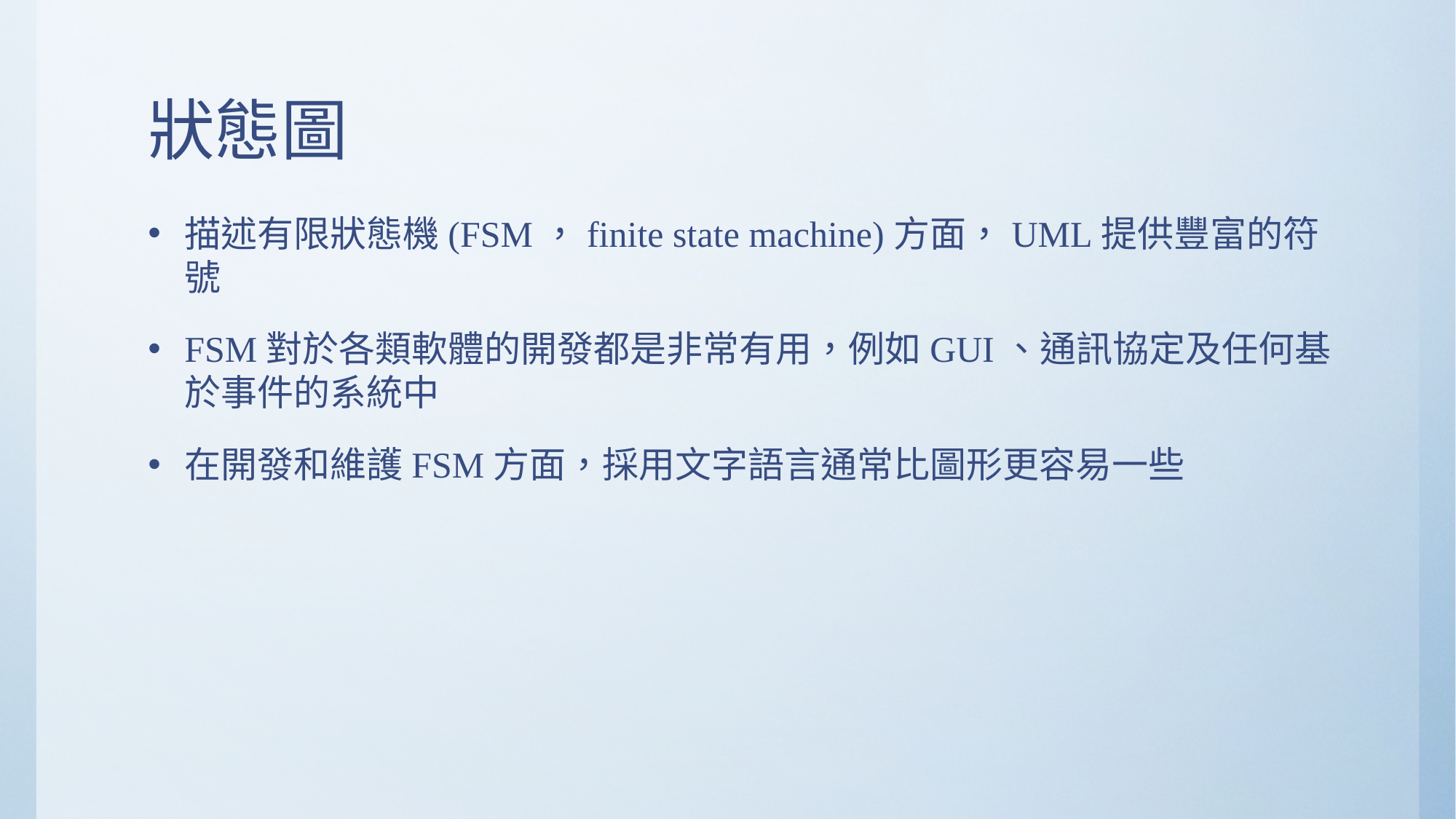

# 狀態圖
描述有限狀態機(FSM，finite state machine)方面，UML提供豐富的符號
FSM對於各類軟體的開發都是非常有用，例如GUI、通訊協定及任何基於事件的系統中
在開發和維護FSM方面，採用文字語言通常比圖形更容易一些